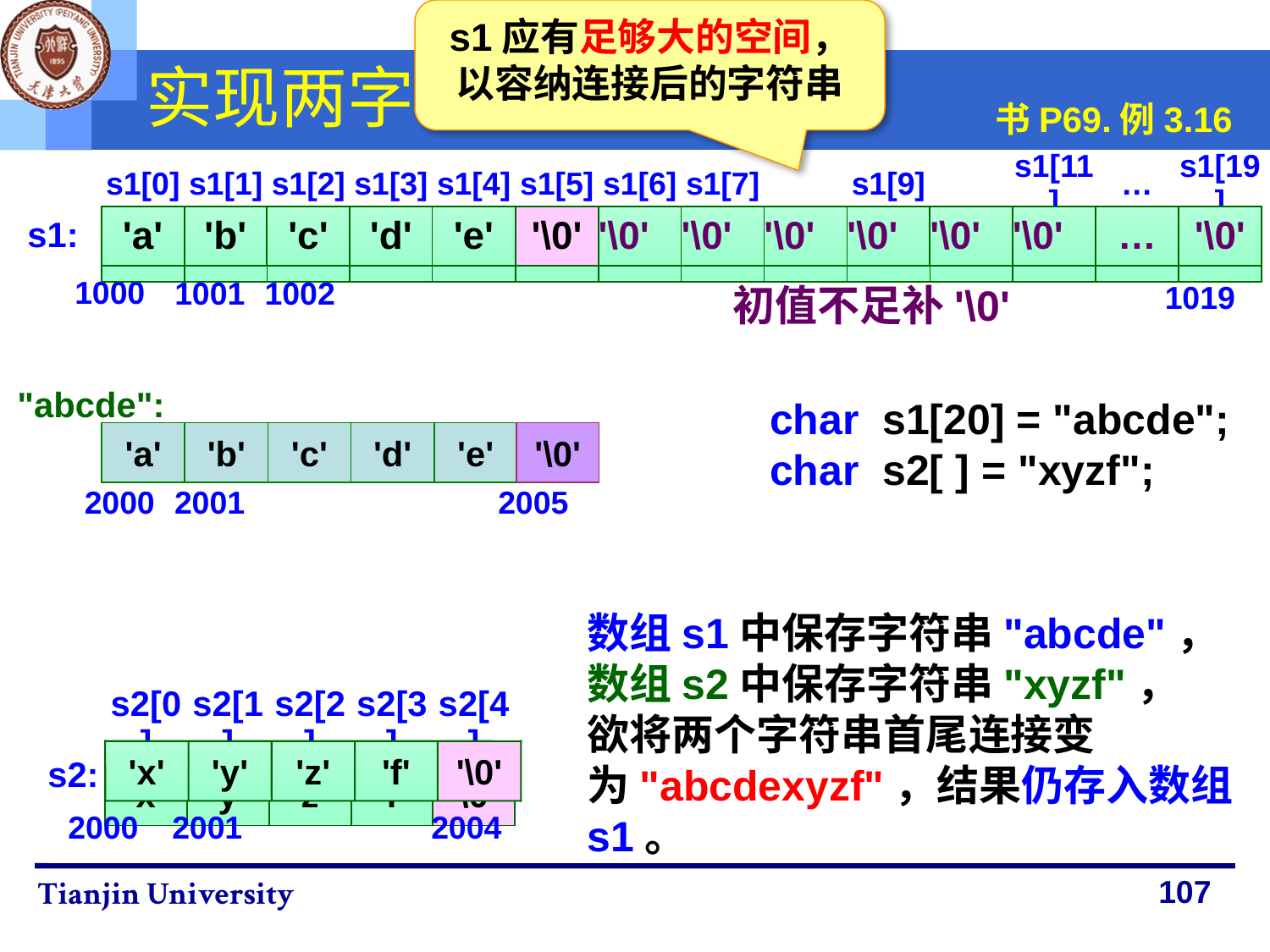

s1应有足够大的空间，以容纳连接后的字符串
# 实现两字符串的连接
书P69.例3.16
| s1[0] | s1[1] | s1[2] | s1[3] | s1[4] | s1[5] | s1[6] | s1[7] |  | s1[9] |  | s1[11] | … | s1[19] |
| --- | --- | --- | --- | --- | --- | --- | --- | --- | --- | --- | --- | --- | --- |
|  |  |  |  |  |  |  |  |  |  |  |  | … |  |
|  |  |  |  |  |  |  |  |  |  |  |  |  |  |
| --- | --- | --- | --- | --- | --- | --- | --- | --- | --- | --- | --- | --- | --- |
| 'a' | 'b' | 'c' | 'd' | 'e' | '\0' | '\0' | '\0' | '\0' | '\0' | '\0' | '\0' | … | '\0' |
s1:
1000
1001
1002
1019
初值不足补'\0'
"abcde":
char  s1[20] = "abcde";
char  s2[ ] = "xyzf";
'a'
'b'
'c'
'd'
'e'
'\0'
'a'
'b'
'c'
'd'
'e'
'\0'
2000
2001
2005
数组s1中保存字符串"abcde"，
数组s2中保存字符串"xyzf"，
欲将两个字符串首尾连接变为"abcdexyzf"，结果仍存入数组s1。

'x'

'y'

'z'

'f'

'\0'

| s2[0] | s2[1] | s2[2] | s2[3] | s2[4] |
| --- | --- | --- | --- | --- |
| 'x' | 'y' | 'z' | 'f' | '\0' |
s2:
2000
2001
2004